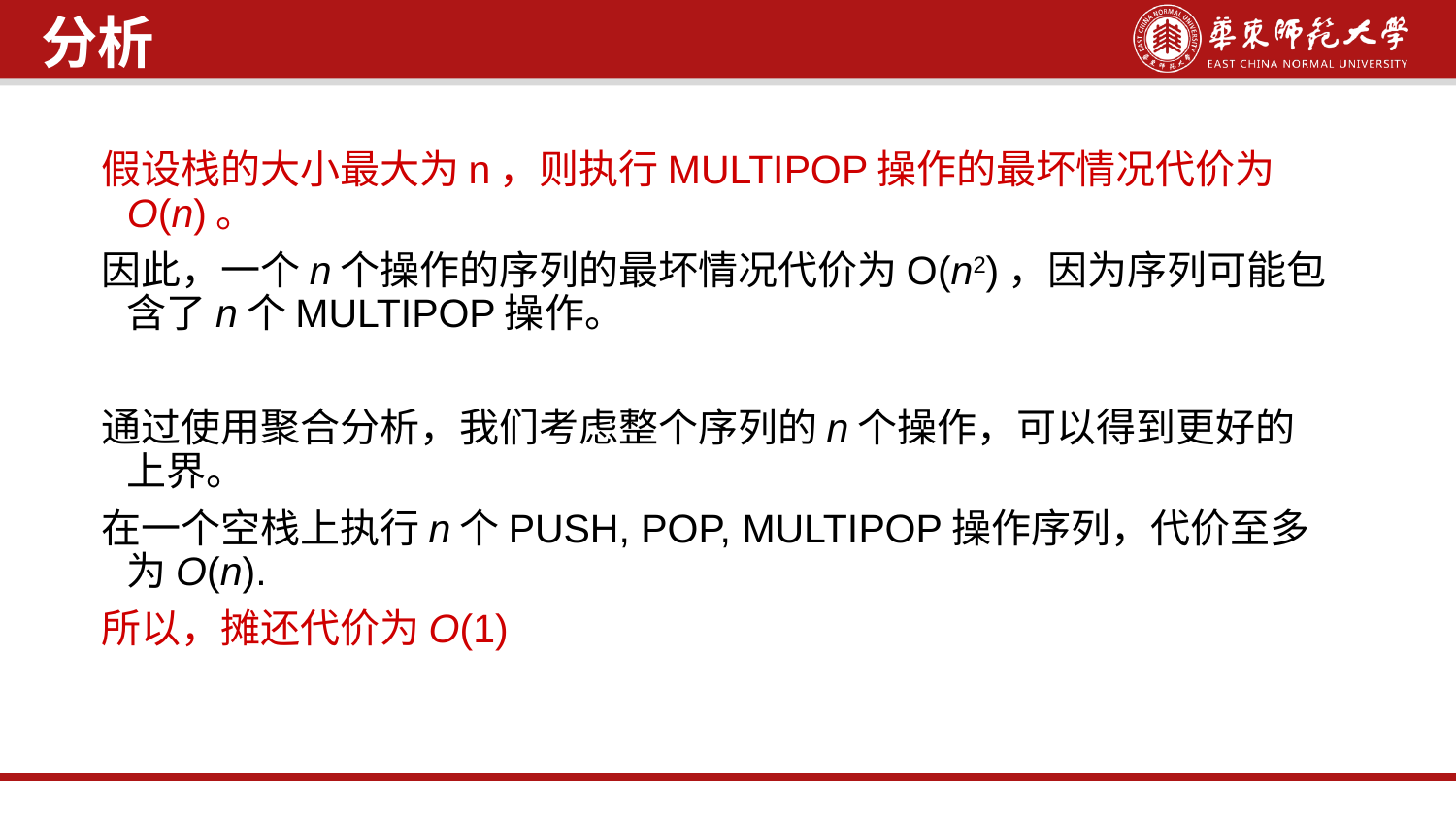

分析
假设栈的大小最大为n，则执行MULTIPOP操作的最坏情况代价为O(n)。
因此，一个n个操作的序列的最坏情况代价为O(n2)，因为序列可能包含了n个MULTIPOP操作。

通过使用聚合分析，我们考虑整个序列的n个操作，可以得到更好的上界。
在一个空栈上执行n个PUSH, POP, MULTIPOP操作序列，代价至多为O(n).
所以，摊还代价为O(1)